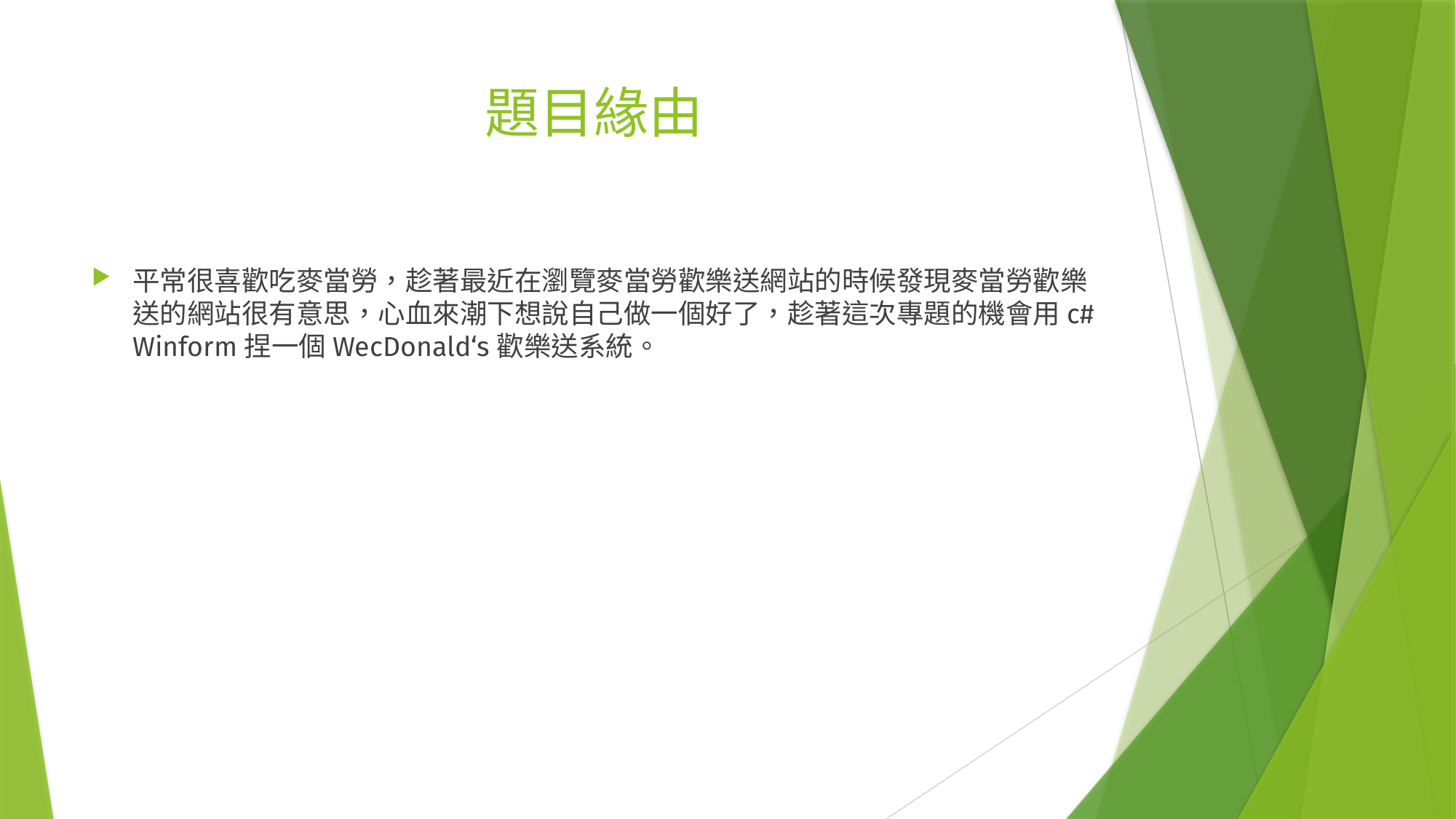

# 題目緣由
平常很喜歡吃麥當勞，趁著最近在瀏覽麥當勞歡樂送網站的時候發現麥當勞歡樂送的網站很有意思，心血來潮下想說自己做一個好了，趁著這次專題的機會用c# Winform捏一個WecDonald‘s歡樂送系統。